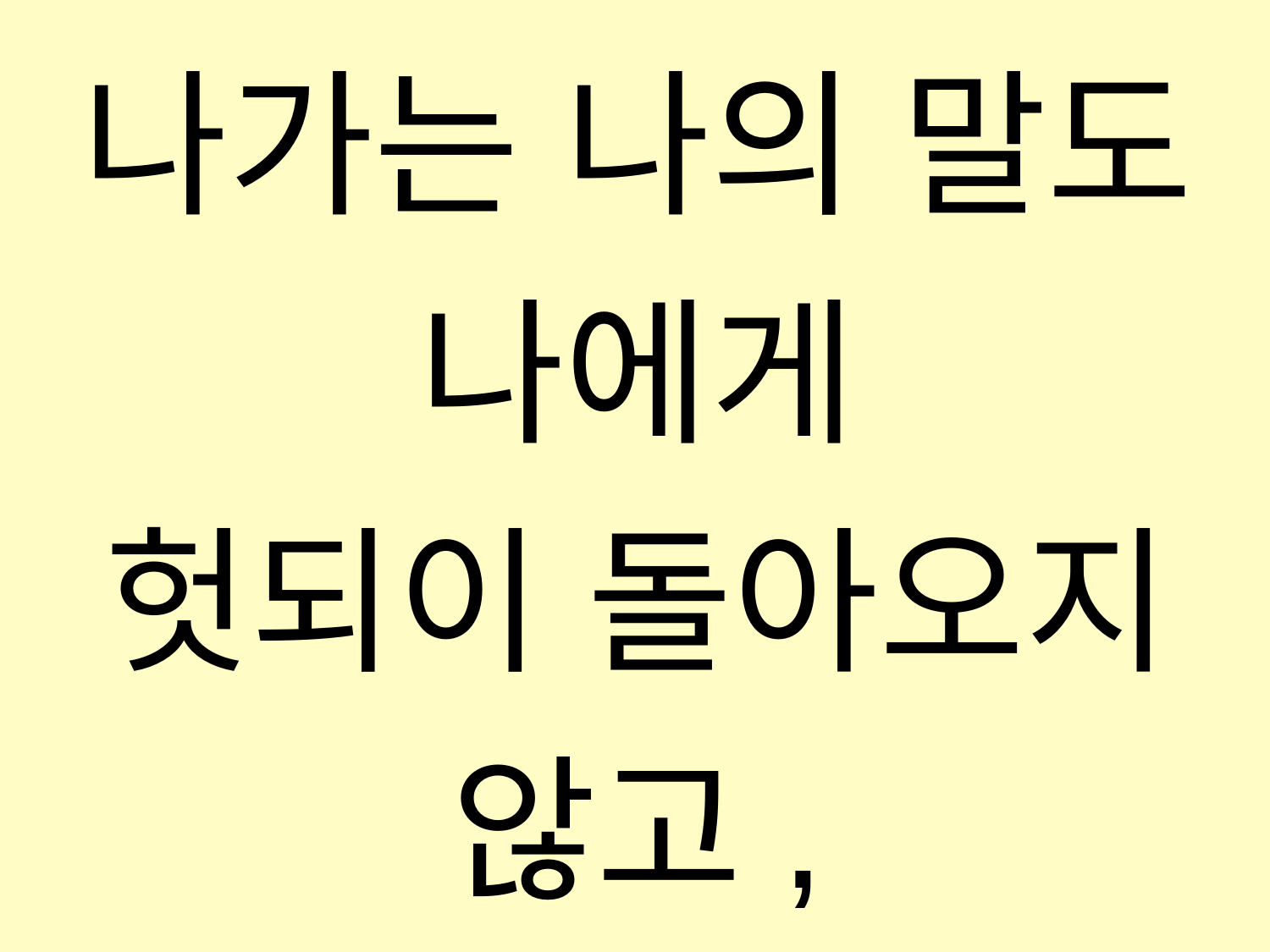

나가는 나의 말도 나에게
헛되이 돌아오지 않고,
반드시 내가 뜻하는 바를
이루며, 내가 내린 사명을